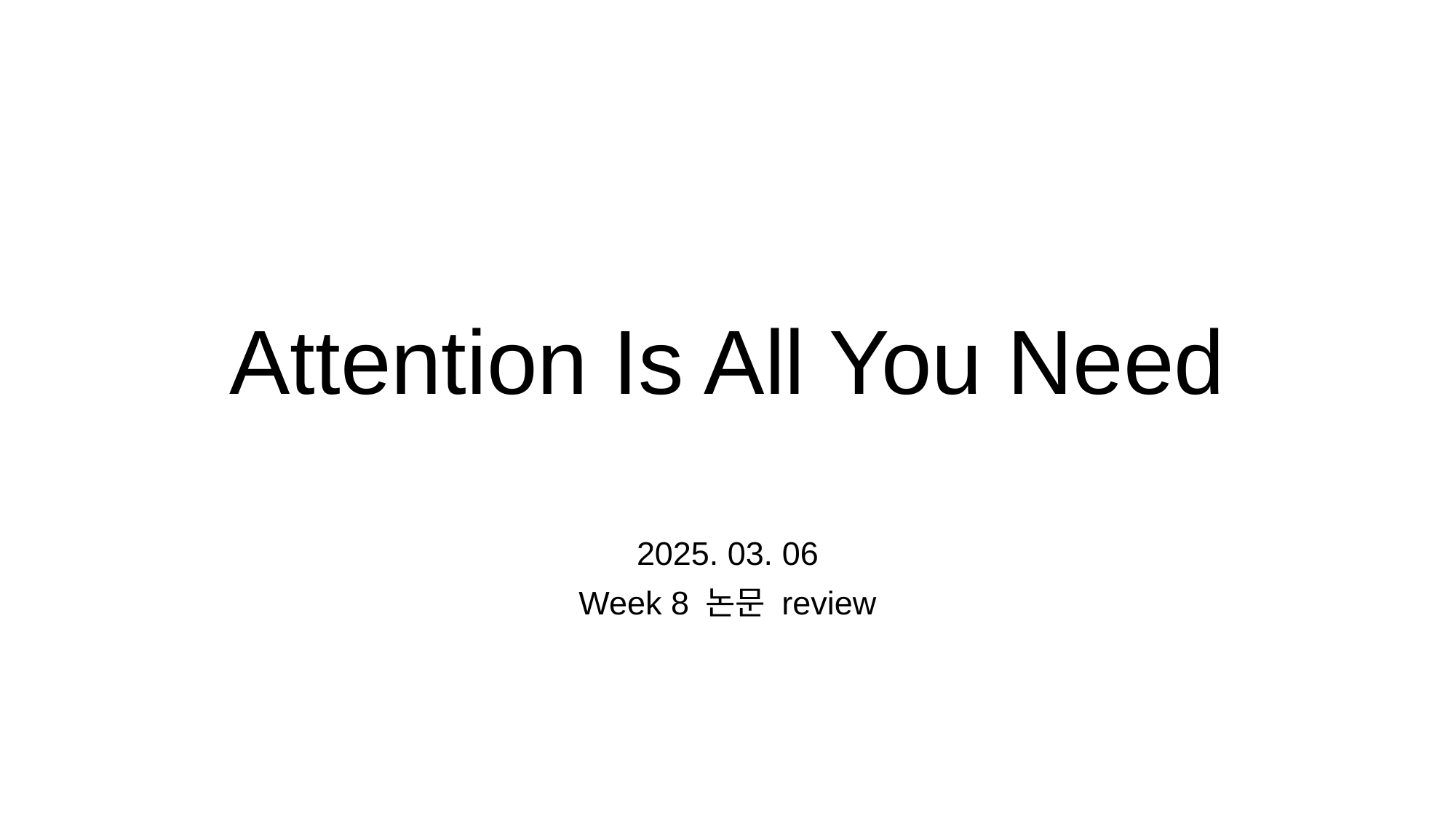

# Attention Is All You Need
2025. 03. 06
Week 8 논문 review